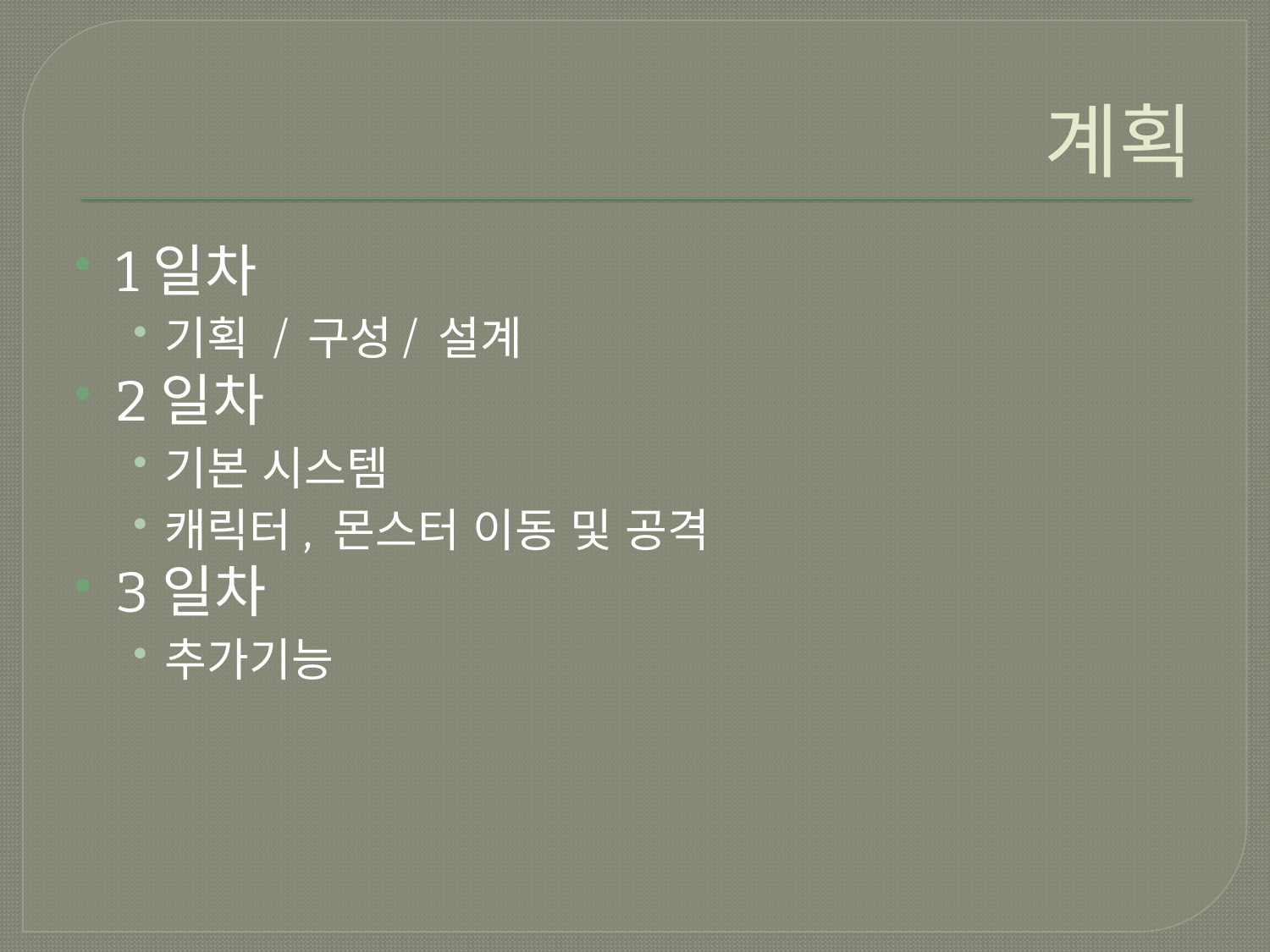

# 계획
1일차
기획 / 구성/ 설계
2일차
기본 시스템
캐릭터, 몬스터 이동 및 공격
3일차
추가기능